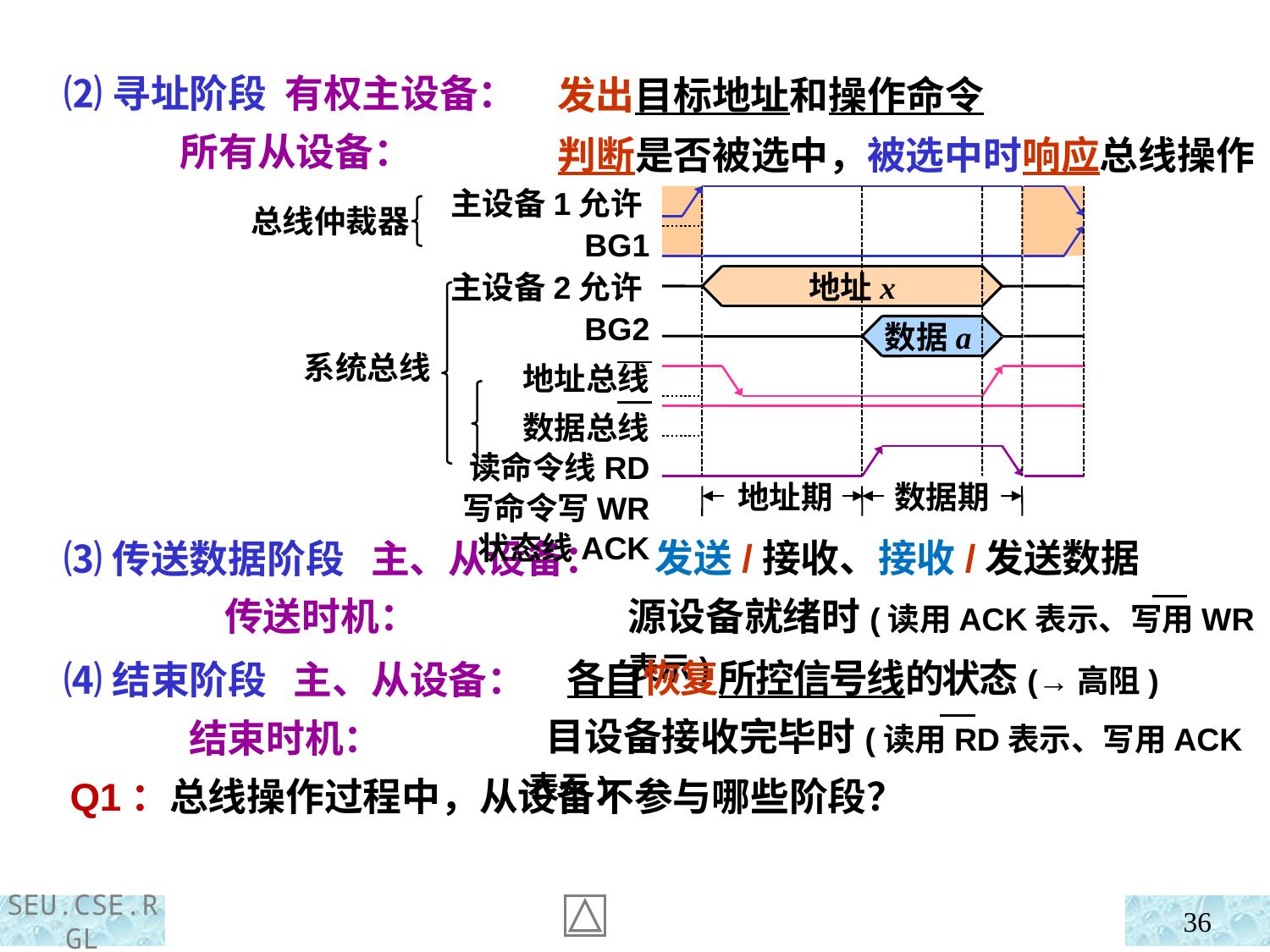

⑵寻址阶段  有权主设备：
               所有从设备：

   ⑶传送数据阶段   主、从设备：
                    传送时机：
   ⑷结束阶段   主、从设备：
                结束时机：
发出目标地址和操作命令
判断是否被选中，被选中时响应总线操作
主设备1允许BG1
主设备2允许BG2
地址总线
数据总线
读命令线RD
写命令写WR
状态线ACK

总线仲裁器

系统总线

地址x

数据a

地址期
数据期
  发送/接收、接收/发送数据
源设备就绪时(读用ACK表示、写用WR表示)
    各自恢复所控信号线的状态(→高阻)
 目设备接收完毕时(读用RD表示、写用ACK表示)
   Q1：总线操作过程中，从设备不参与哪些阶段？

36